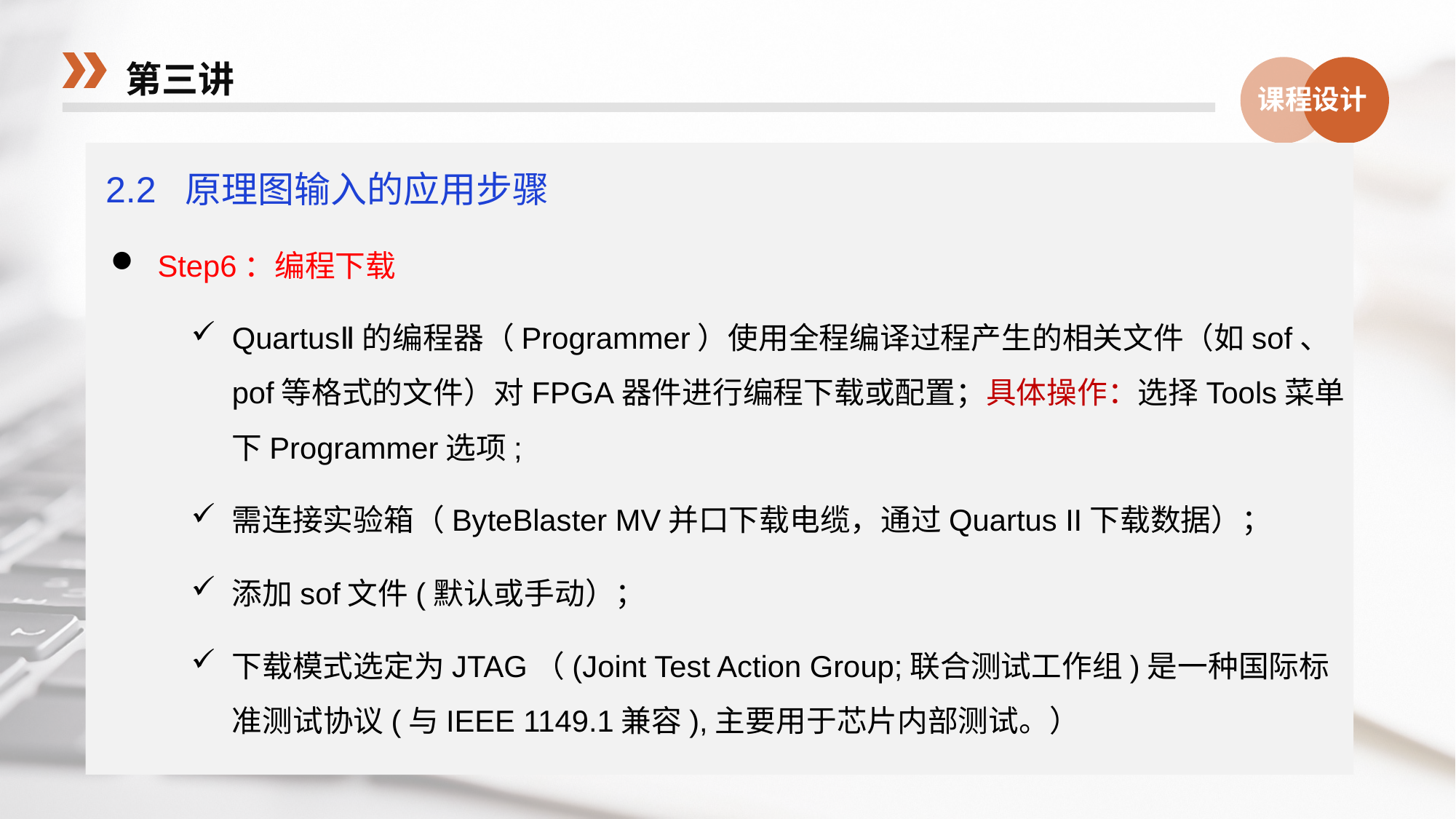

第三讲

课程设计

2.2  原理图输入的应用步骤
  Step6：编程下载
QuartusⅡ的编程器（Programmer）使用全程编译过程产生的相关文件（如sof、pof等格式的文件）对FPGA器件进行编程下载或配置；具体操作：选择Tools菜单下Programmer选项;
需连接实验箱（ByteBlaster MV并口下载电缆，通过Quartus II下载数据）；
添加sof文件(默认或手动）；
下载模式选定为JTAG（(Joint Test Action Group;联合测试工作组)是一种国际标准测试协议(与IEEE 1149.1兼容),主要用于芯片内部测试。）